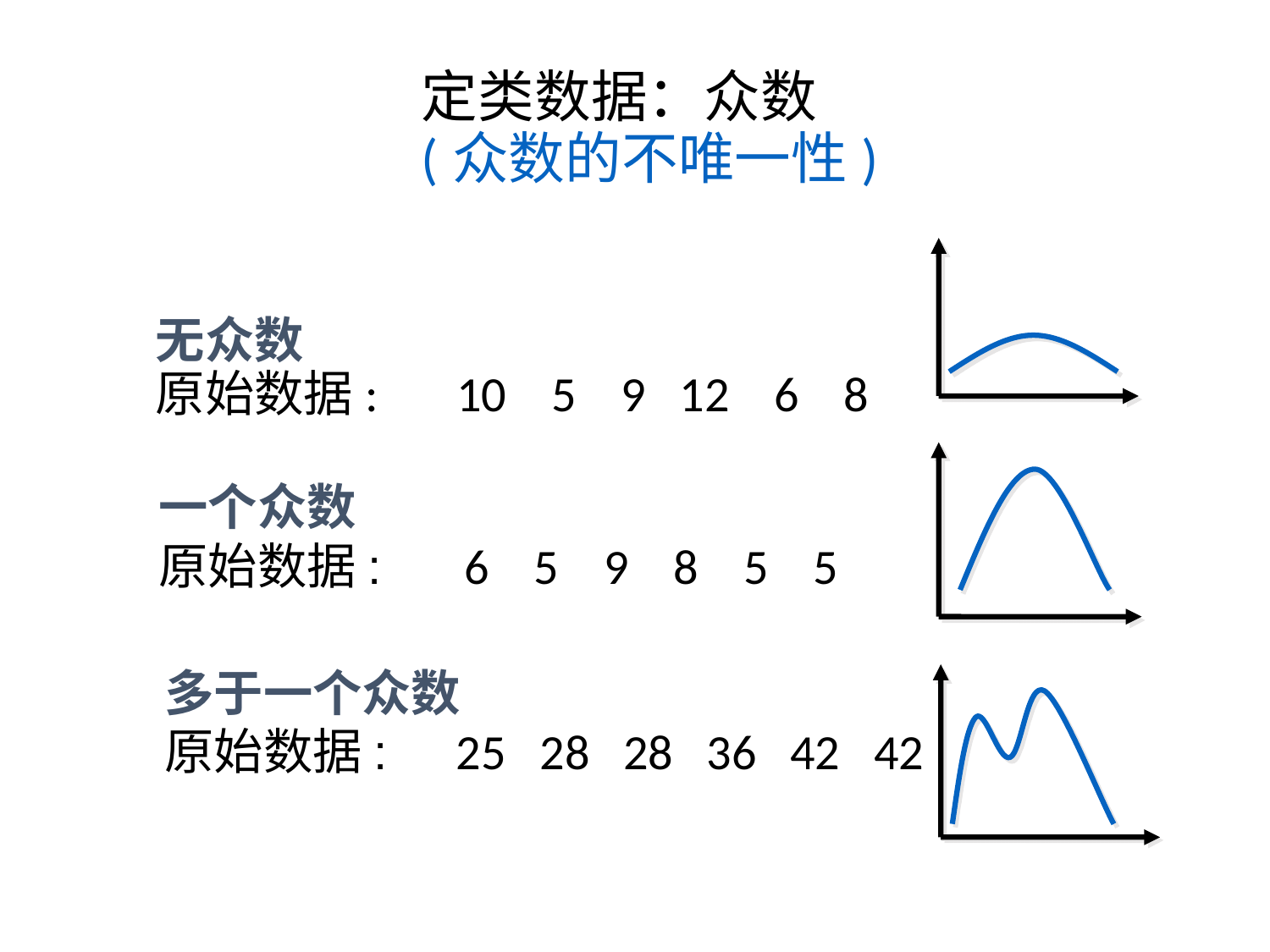

# 定类数据：众数 (众数的不唯一性)

无众数
原始数据:       10    5    9   12    6    8

一个众数
原始数据:      6    5    9    8    5    5
多于一个众数
原始数据:     25   28   28   36   42   42